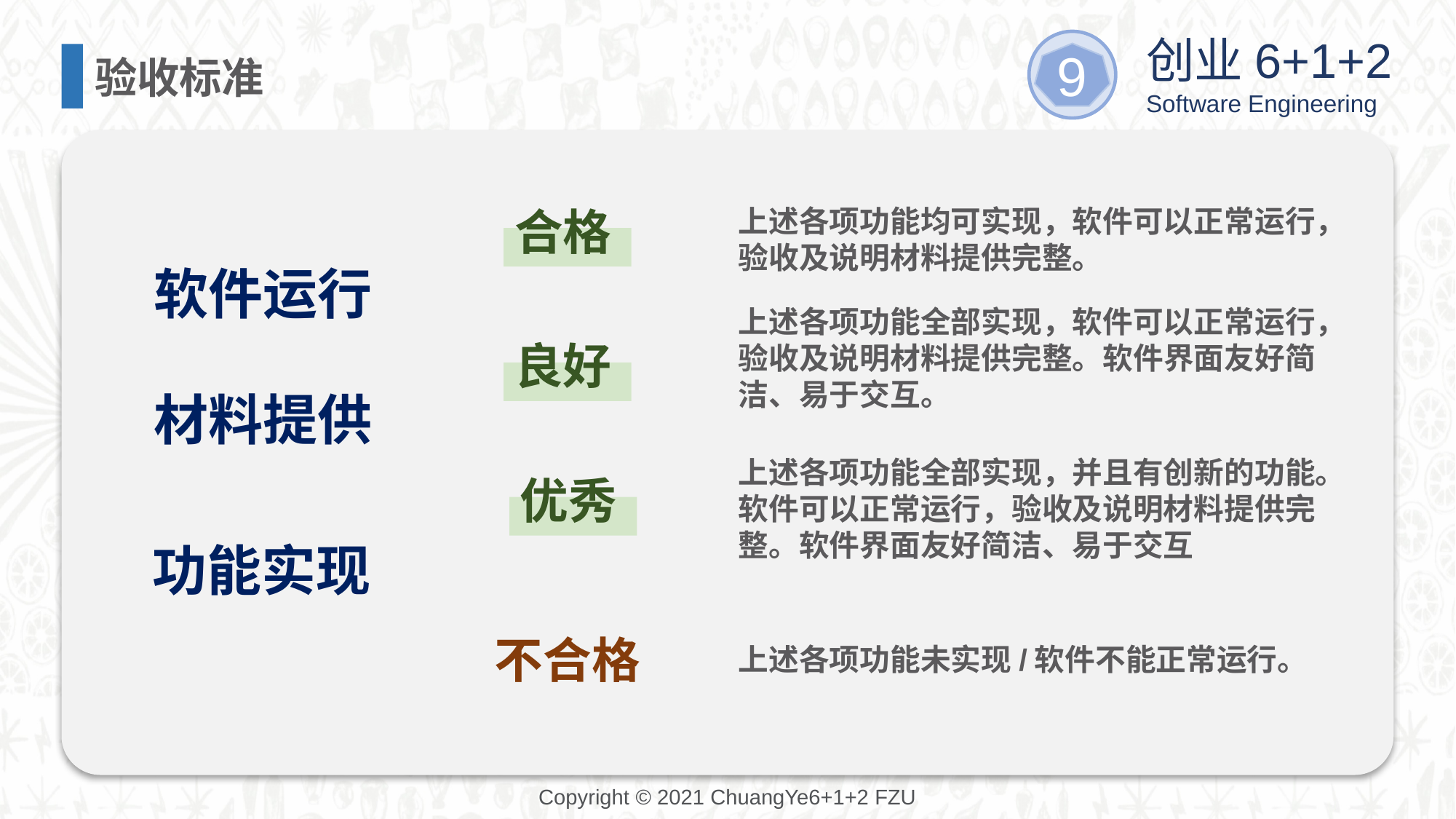

验收标准
合格

上述各项功能均可实现，软件可以正常运行，验收及说明材料提供完整。
软件运行
上述各项功能全部实现，软件可以正常运行，验收及说明材料提供完整。软件界面友好简洁、易于交互。
良好

材料提供
上述各项功能全部实现，并且有创新的功能。软件可以正常运行，验收及说明材料提供完整。软件界面友好简洁、易于交互
优秀

功能实现
不合格
上述各项功能未实现/软件不能正常运行。